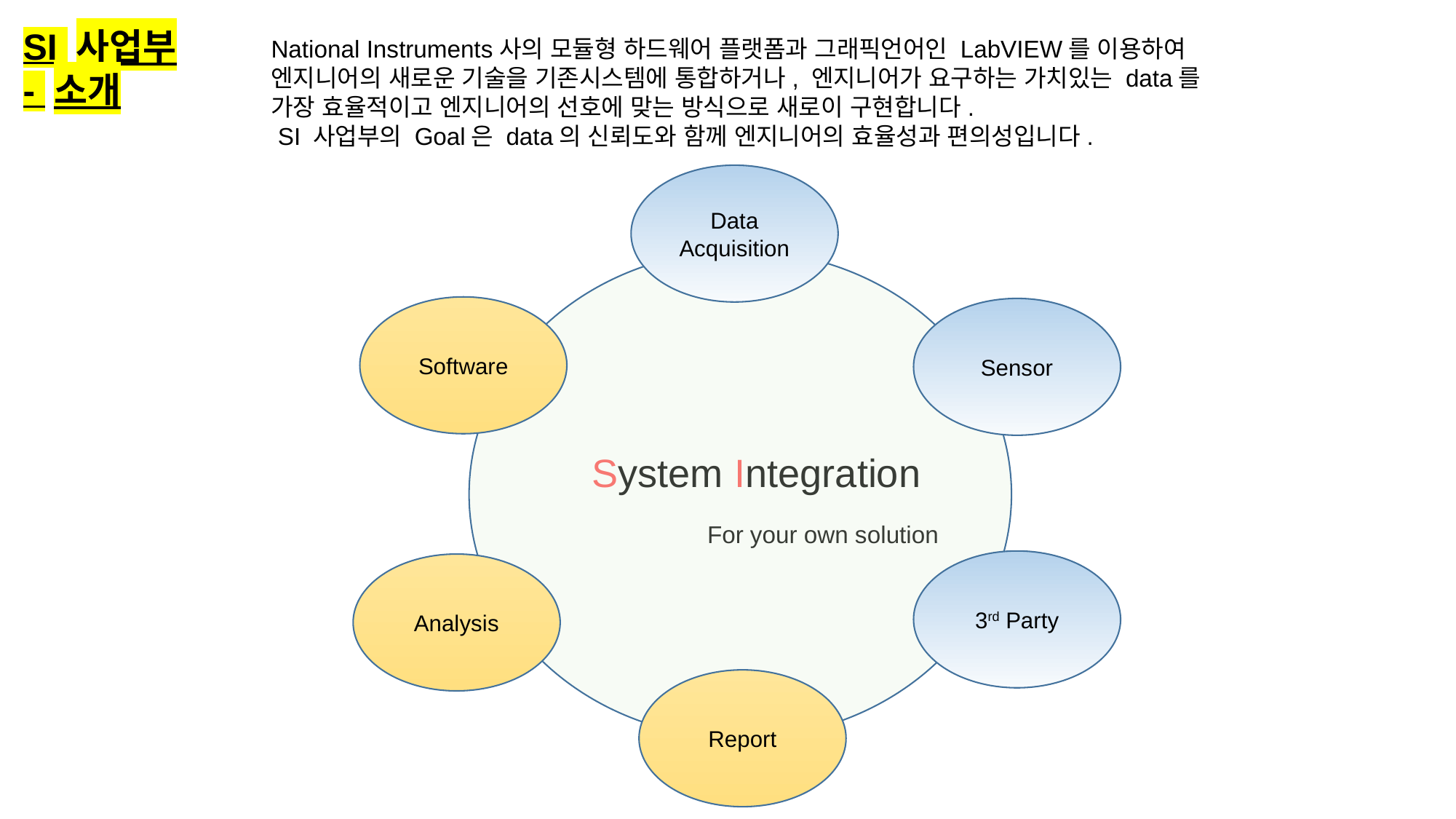

SI 사업부 - 소개
National Instruments사의 ​모듈형 ​하드웨어 ​플랫폼과 그래픽언어인 LabVIEW를 이용하여
엔지니어의 새로운 기술을 기존시스템에 통합하거나, 엔지니어가 요구하는 가치있는 data를
가장 효율적이고 엔지니어의 선호에 맞는 방식으로 새로이 구현합니다.
 SI 사업부의 Goal은 data의 신뢰도와 함께 엔지니어의 효율성과 편의성입니다.
Data Acquisition

Software
Sensor
System Integration
For your own solution
3rd Party
Analysis
Report